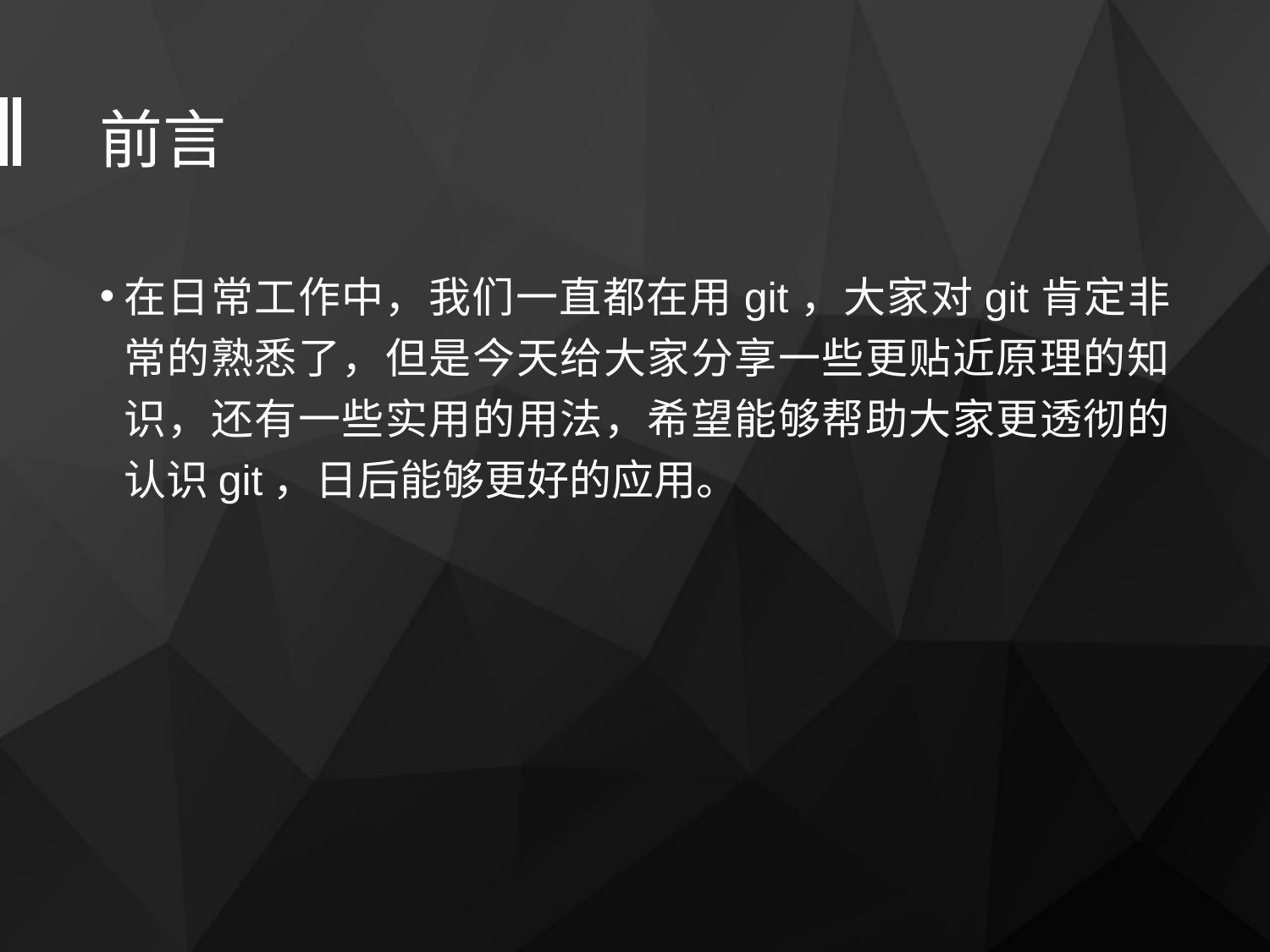

# 前言
在日常工作中，我们一直都在用git，大家对git肯定非常的熟悉了，但是今天给大家分享一些更贴近原理的知识，还有一些实用的用法，希望能够帮助大家更透彻的认识git，日后能够更好的应用。